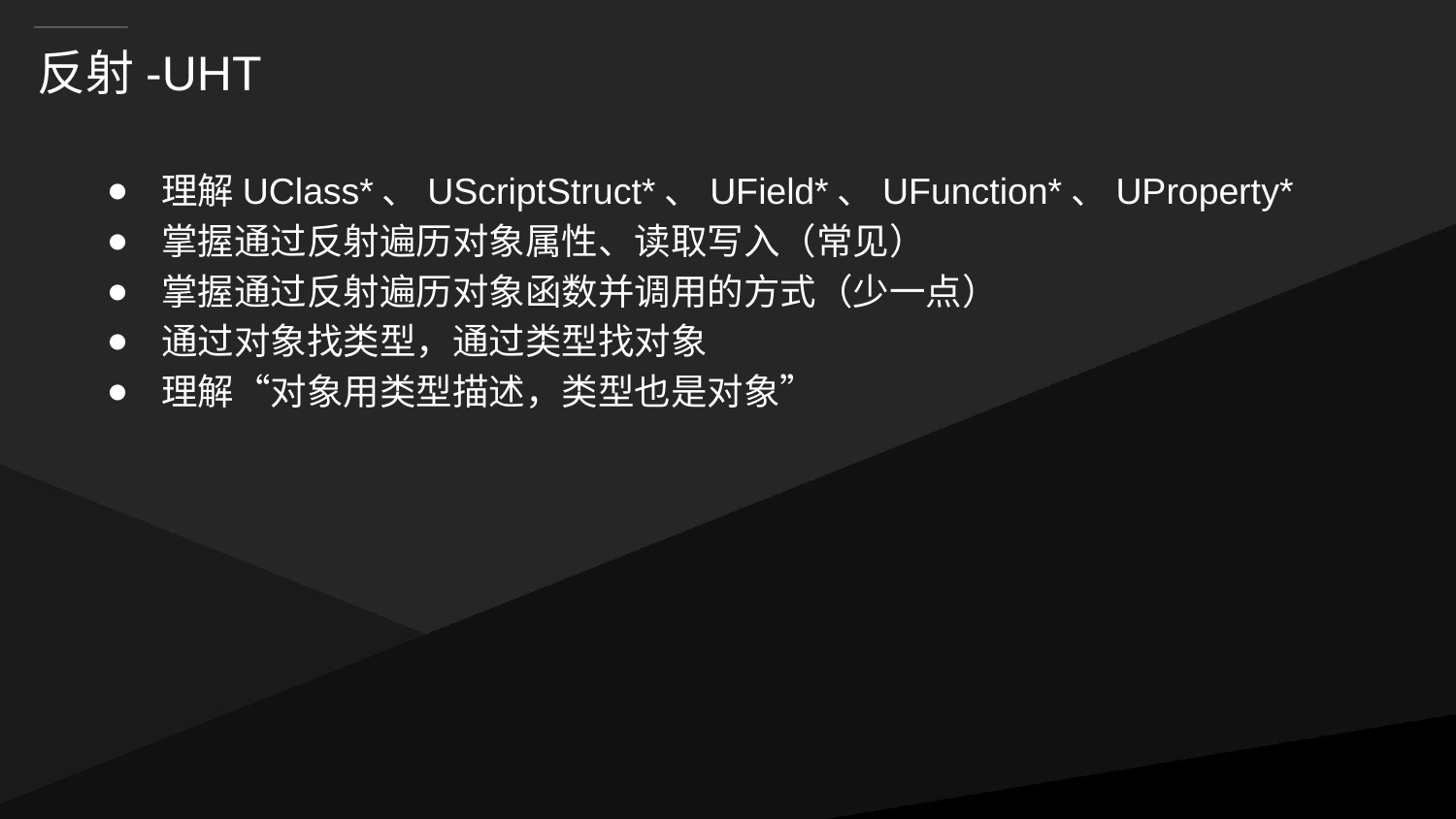

# 反射-UHT

理解UClass*、UScriptStruct*、UField*、UFunction*、UProperty*
掌握通过反射遍历对象属性、读取写入（常见）
掌握通过反射遍历对象函数并调用的方式（少一点）
通过对象找类型，通过类型找对象
理解“对象用类型描述，类型也是对象”